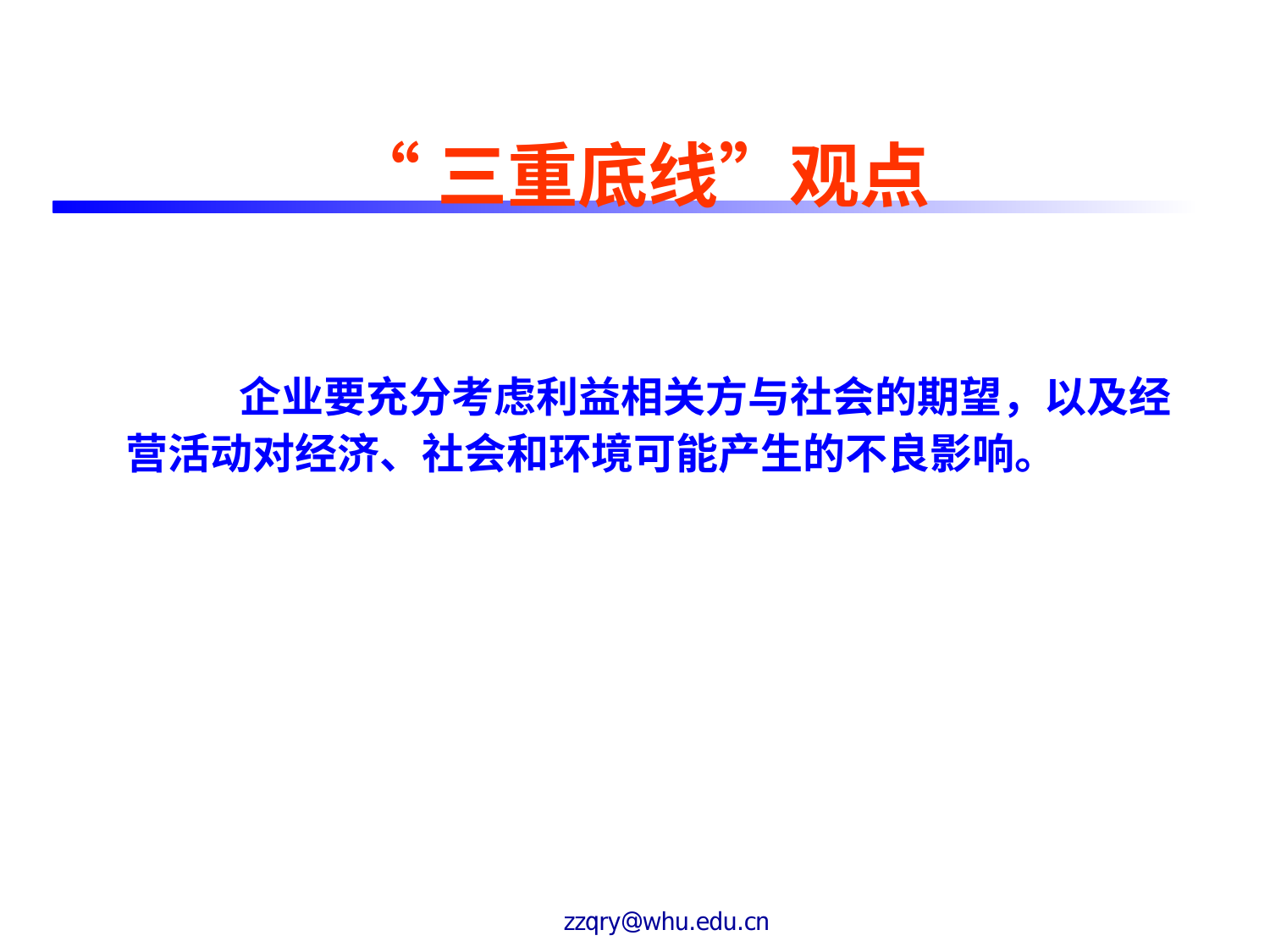

# “三重底线”观点
         企业要充分考虑利益相关方与社会的期望，以及经营活动对经济、社会和环境可能产生的不良影响。

zzqry@whu.edu.cn
10